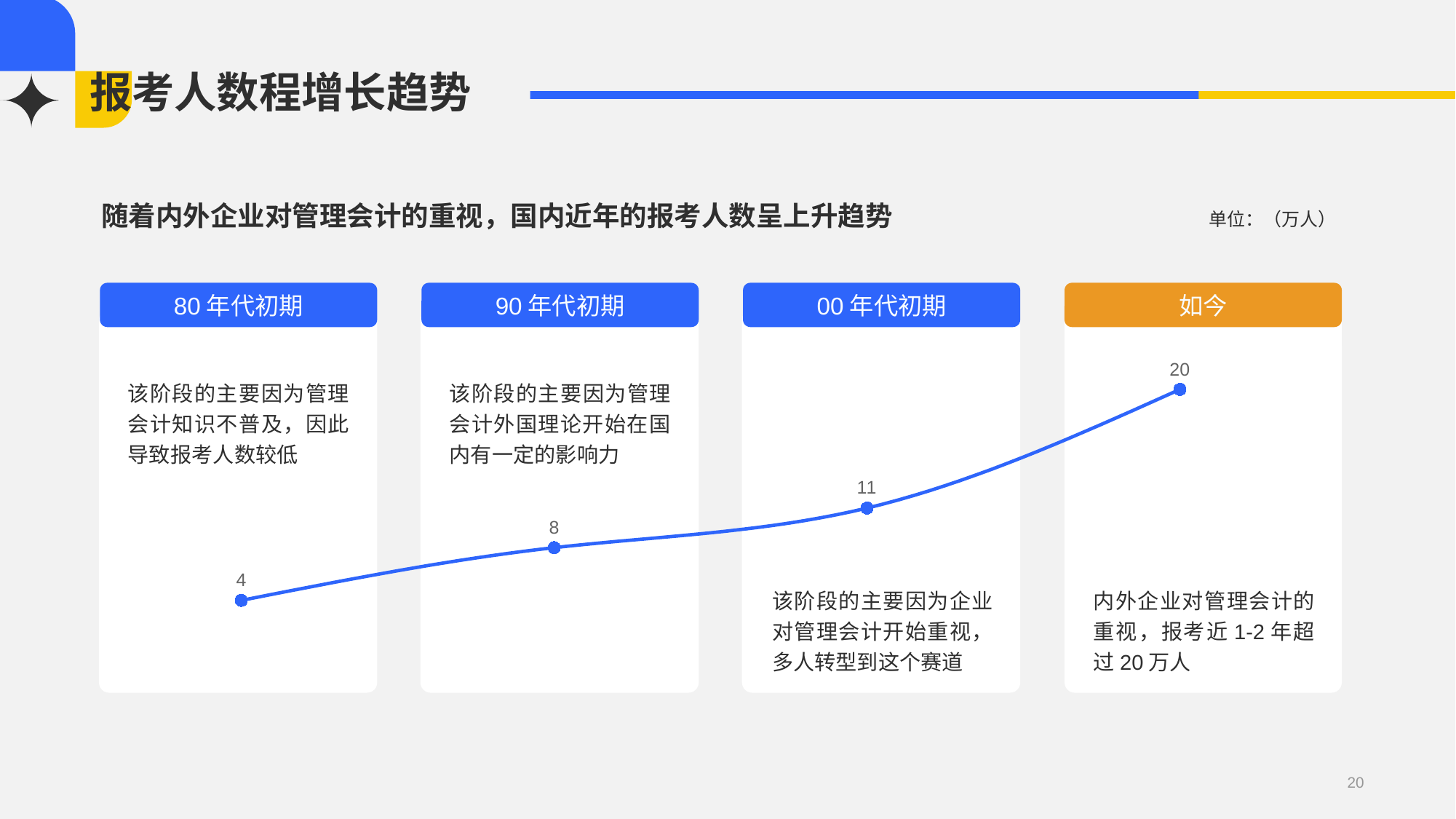

# 报考人数程增长趋势
随着内外企业对管理会计的重视，国内近年的报考人数呈上升趋势
单位：（万人）
80年代初期

该阶段的主要因为管理会计知识不普及，因此导致报考人数较低
90年代初期

该阶段的主要因为管理会计外国理论开始在国内有一定的影响力
00年代初期

该阶段的主要因为企业对管理会计开始重视，多人转型到这个赛道
如今

内外企业对管理会计的重视，报考近1-2年超过20万人

### Chart

| Category | 人数 |
|---|---|
| 类别 1 | 4.0 |
| 系列 2 | 8.0 |
| 系列 3 | 11.0 |
| 系列4 | 20.0 |
20